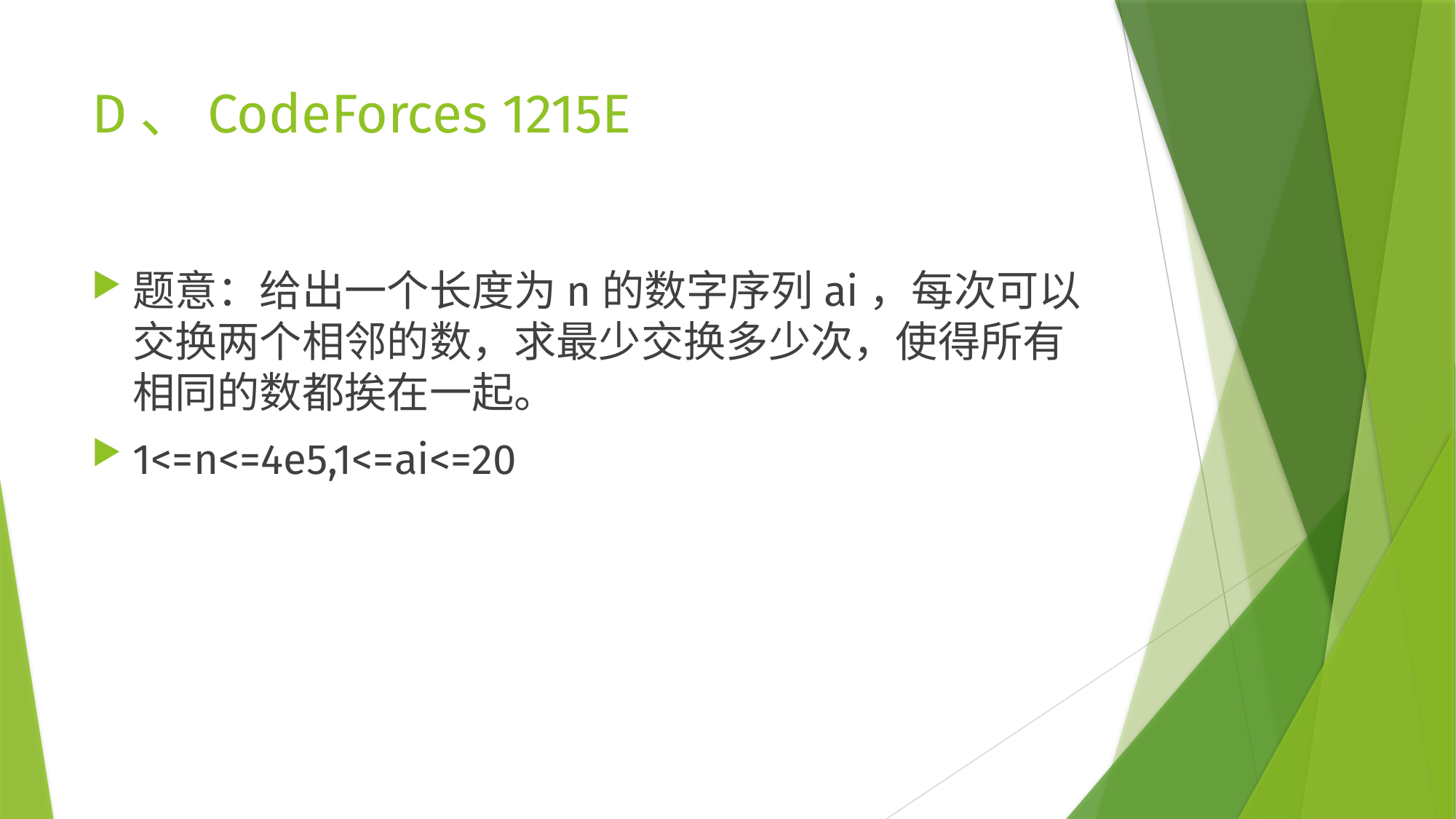

# D、CodeForces 1215E
题意：给出一个长度为n的数字序列ai，每次可以交换两个相邻的数，求最少交换多少次，使得所有相同的数都挨在一起。
1<=n<=4e5,1<=ai<=20